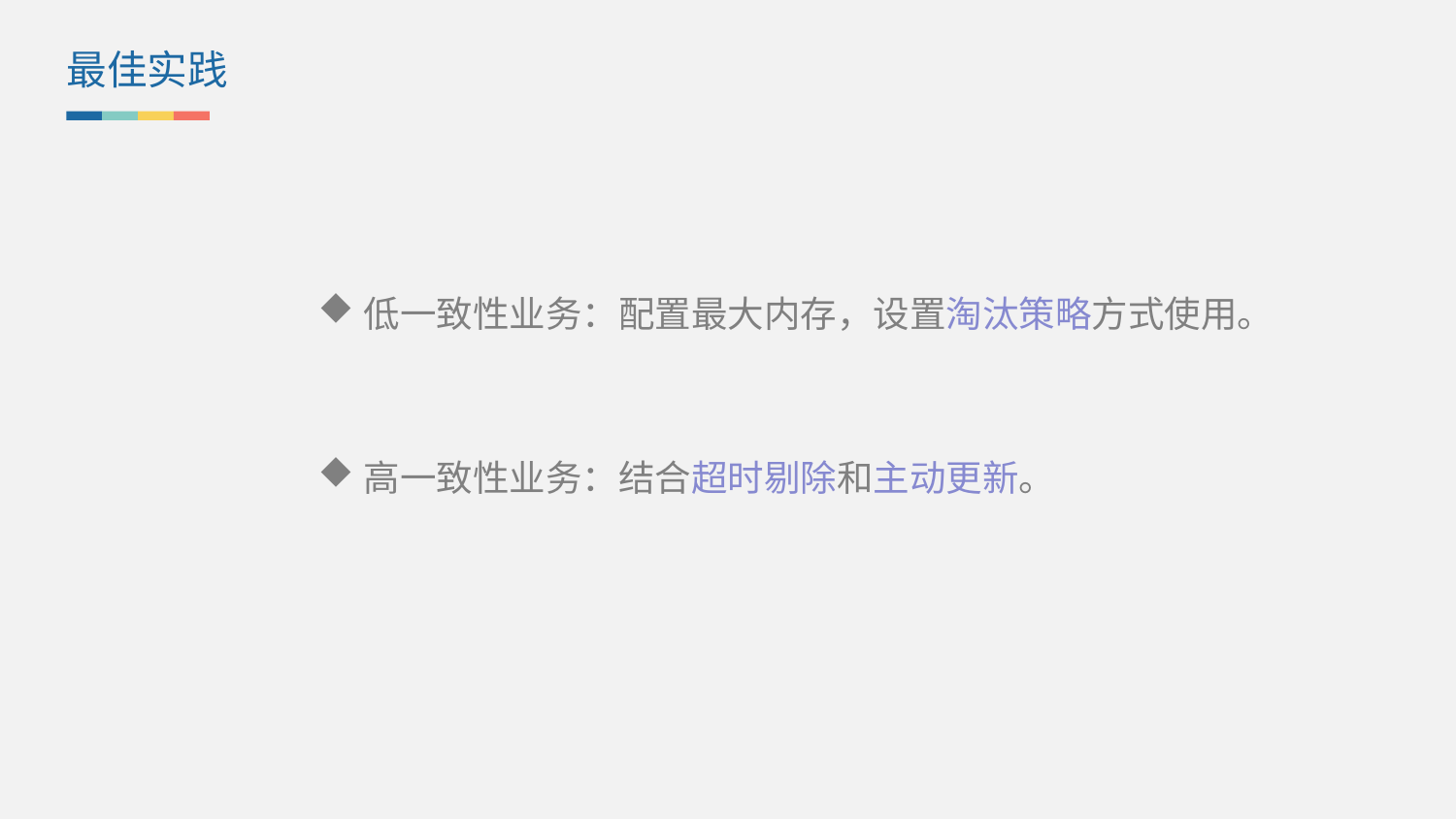

最佳实践

低一致性业务：配置最大内存，设置淘汰策略方式使用。
高一致性业务：结合超时剔除和主动更新。